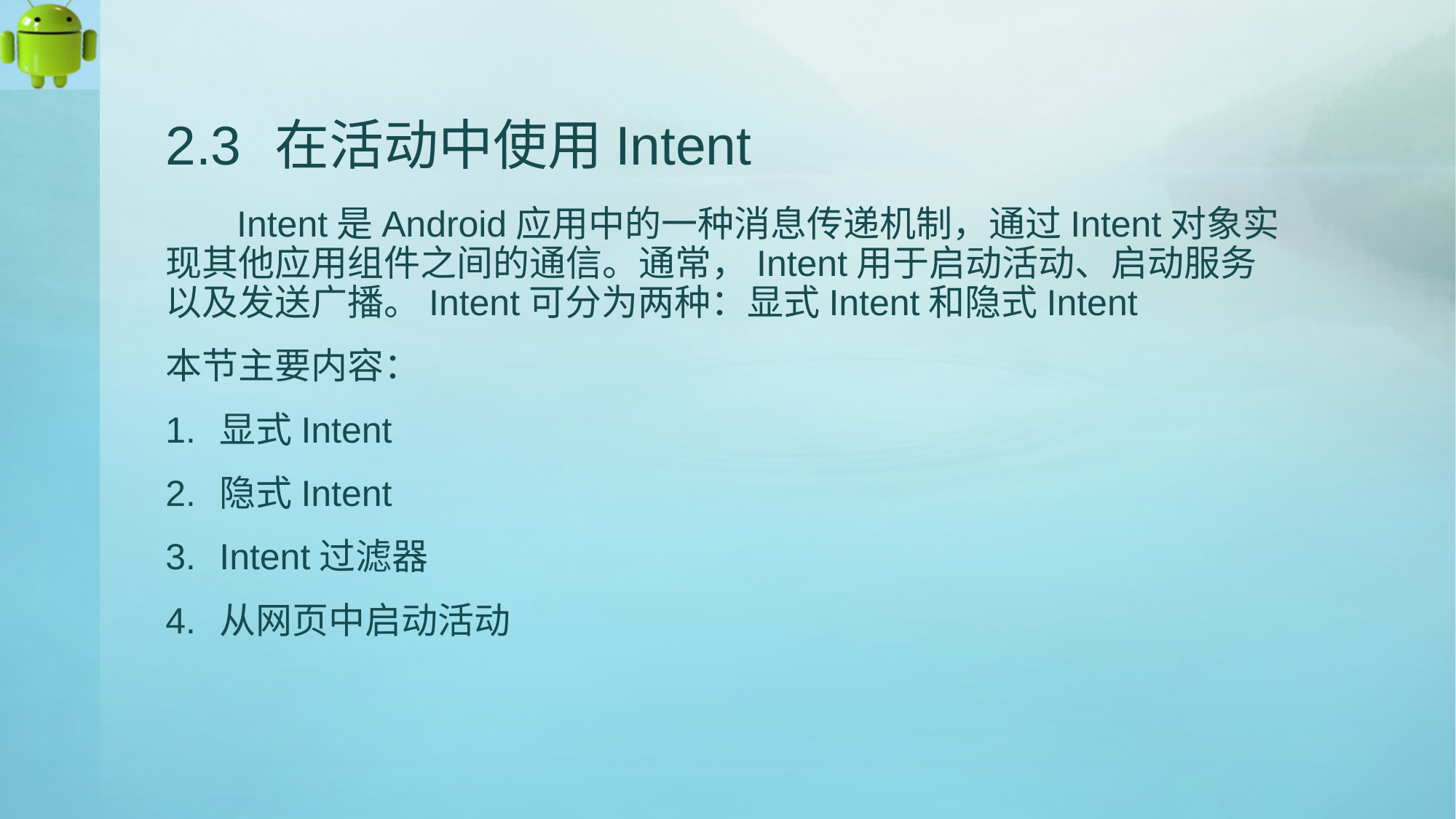

# 2.3	在活动中使用Intent
       Intent是Android应用中的一种消息传递机制，通过Intent对象实现其他应用组件之间的通信。通常，Intent用于启动活动、启动服务以及发送广播。Intent可分为两种：显式Intent和隐式Intent
本节主要内容：
显式Intent
隐式Intent
Intent过滤器
从网页中启动活动